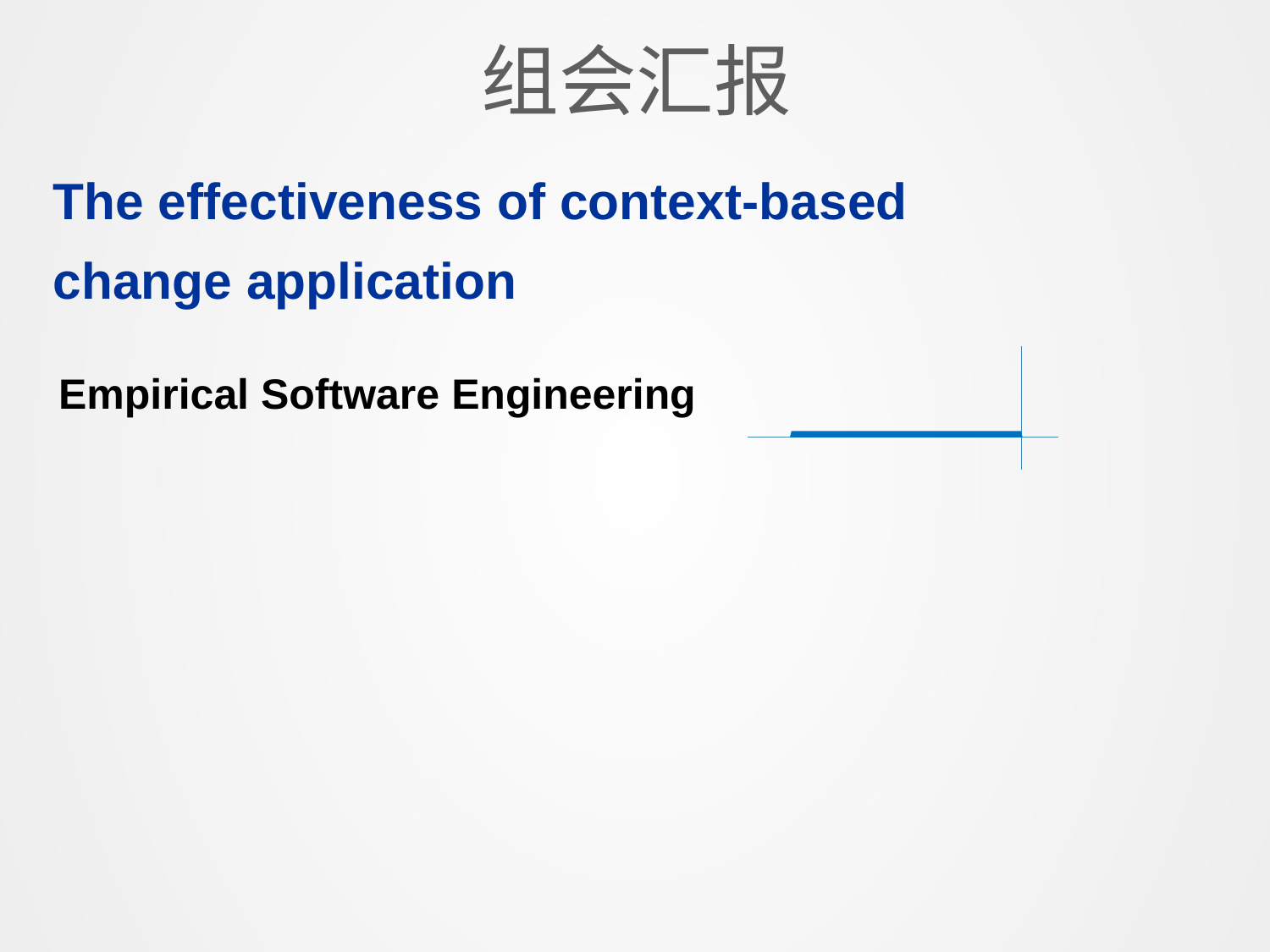

组会汇报
The effectiveness of context-based change application
Empirical Software Engineering